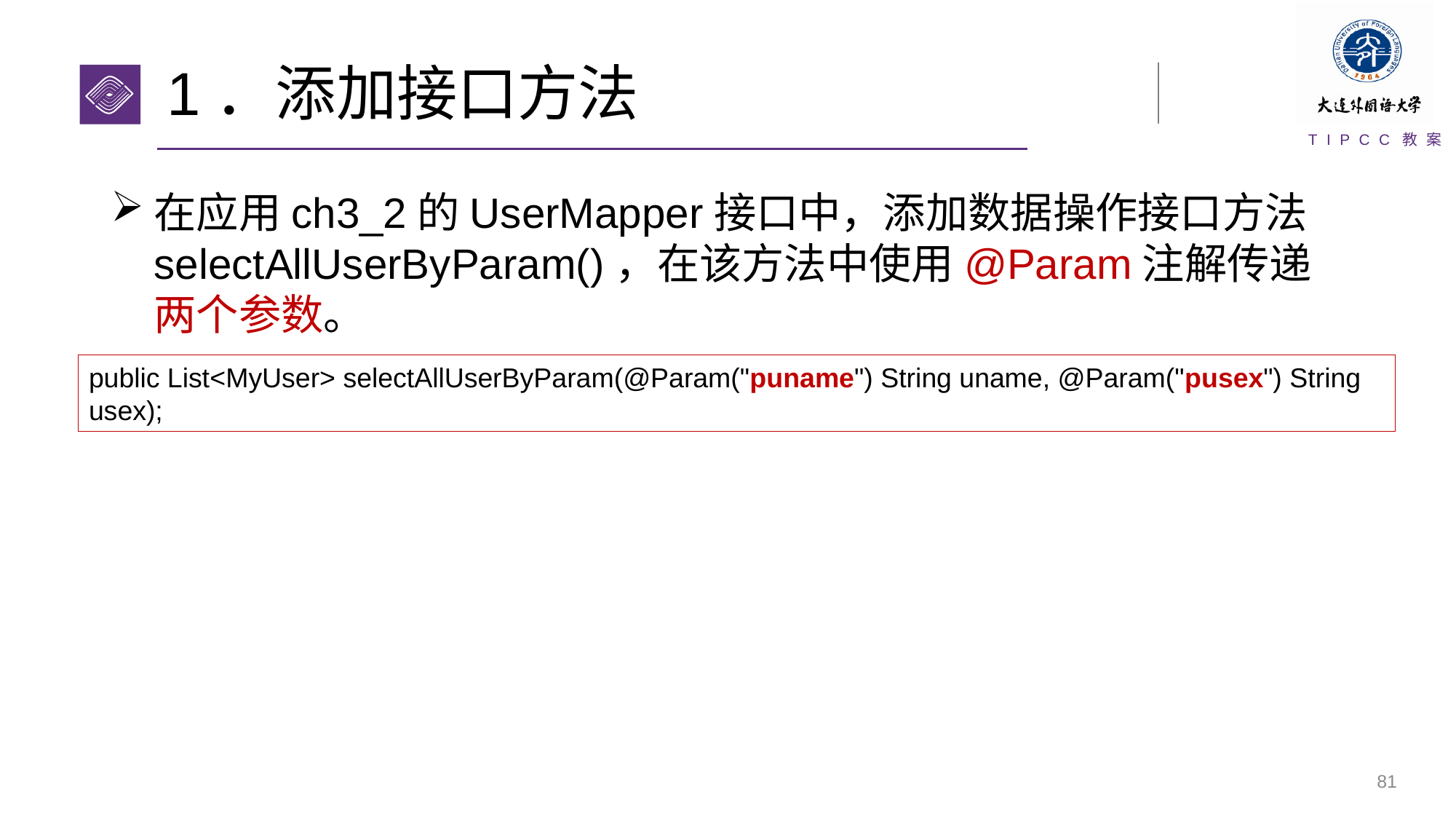

# 1．添加接口方法
在应用ch3_2的UserMapper接口中，添加数据操作接口方法selectAllUserByParam()，在该方法中使用@Param注解传递两个参数。

public List<MyUser> selectAllUserByParam(@Param("puname") String uname, @Param("pusex") String usex);
81